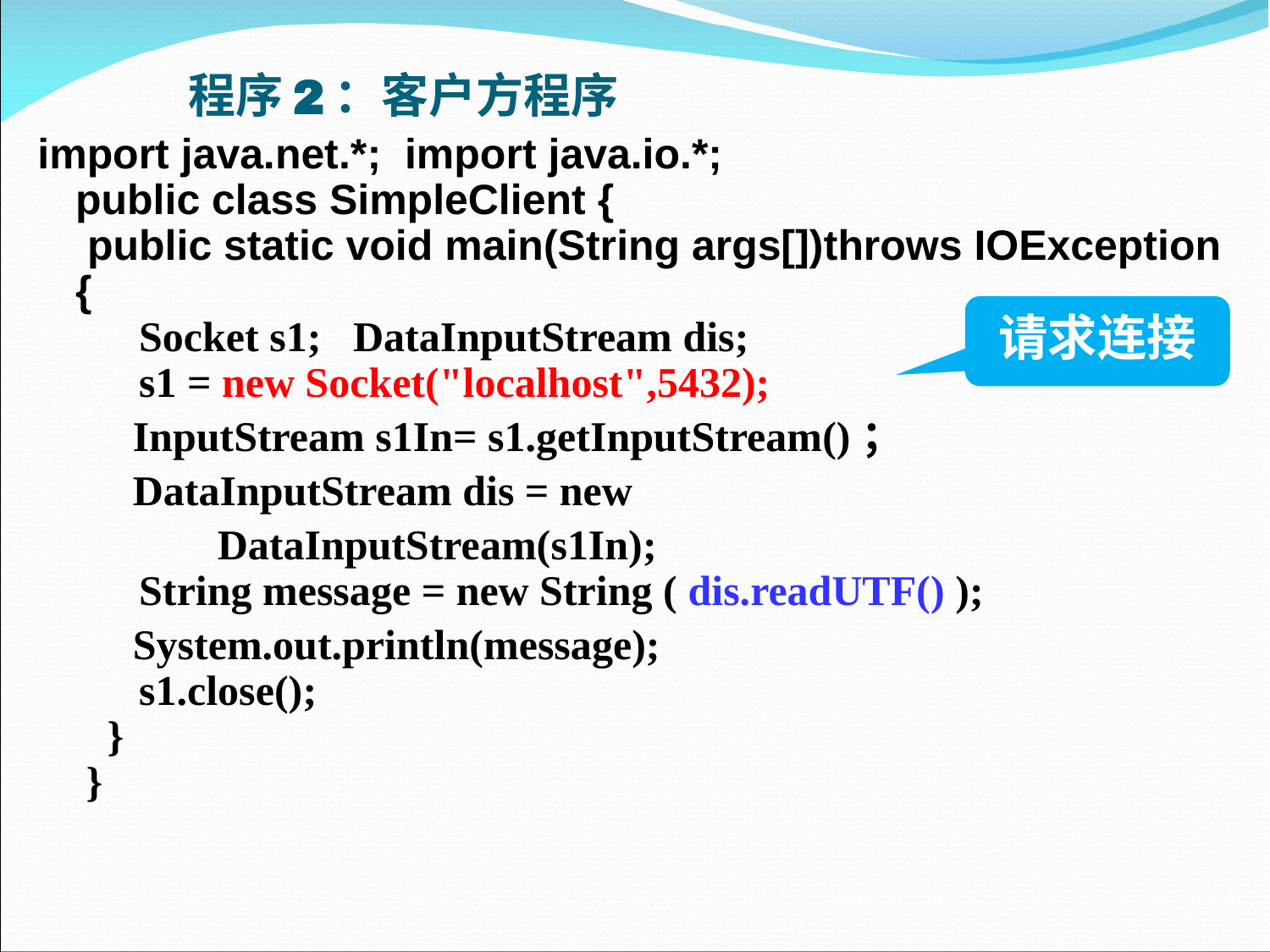

# 程序2：客户方程序
import java.net.*;  import java.io.*;
public class SimpleClient {
 public static void main(String args[])throws IOException {
      Socket s1;   DataInputStream dis;
      s1 = new Socket("localhost",5432);
         InputStream s1In= s1.getInputStream()；
         DataInputStream dis = new
                 DataInputStream(s1In); 
      String message = new String ( dis.readUTF() );
         System.out.println(message);
      s1.close();
   }
 }
请求连接